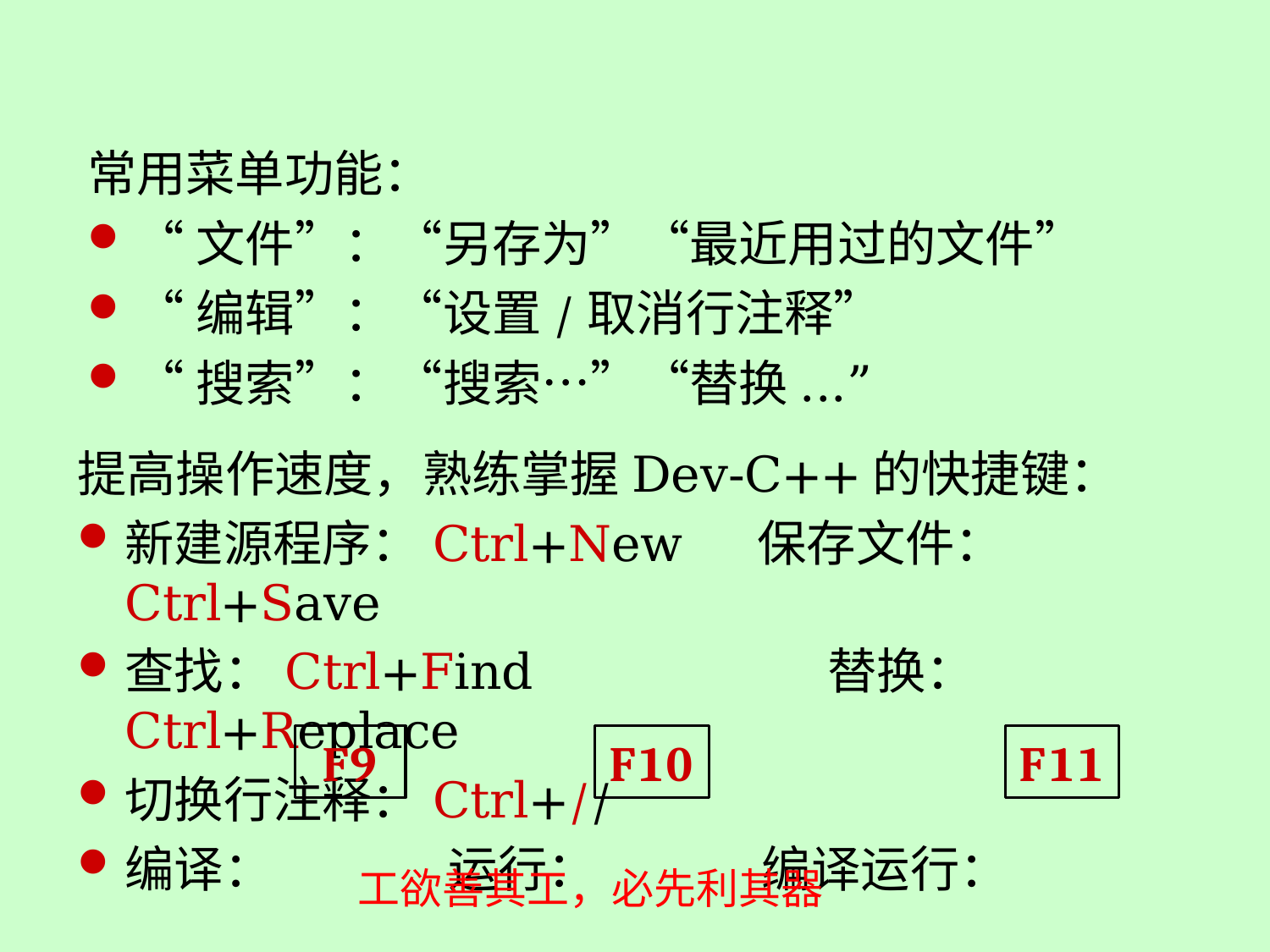

常用菜单功能：
“文件”：“另存为”“最近用过的文件”
“编辑”：“设置/取消行注释”
“搜索”：“搜索…”“替换...”
提高操作速度，熟练掌握Dev-C++的快捷键：
新建源程序：Ctrl+New    保存文件：Ctrl+Save
查找：Ctrl+Find                  替换：Ctrl+Replace
切换行注释：Ctrl+//
编译：                运行：               编译运行：
F9
F10
F11
工欲善其工，必先利其器
98